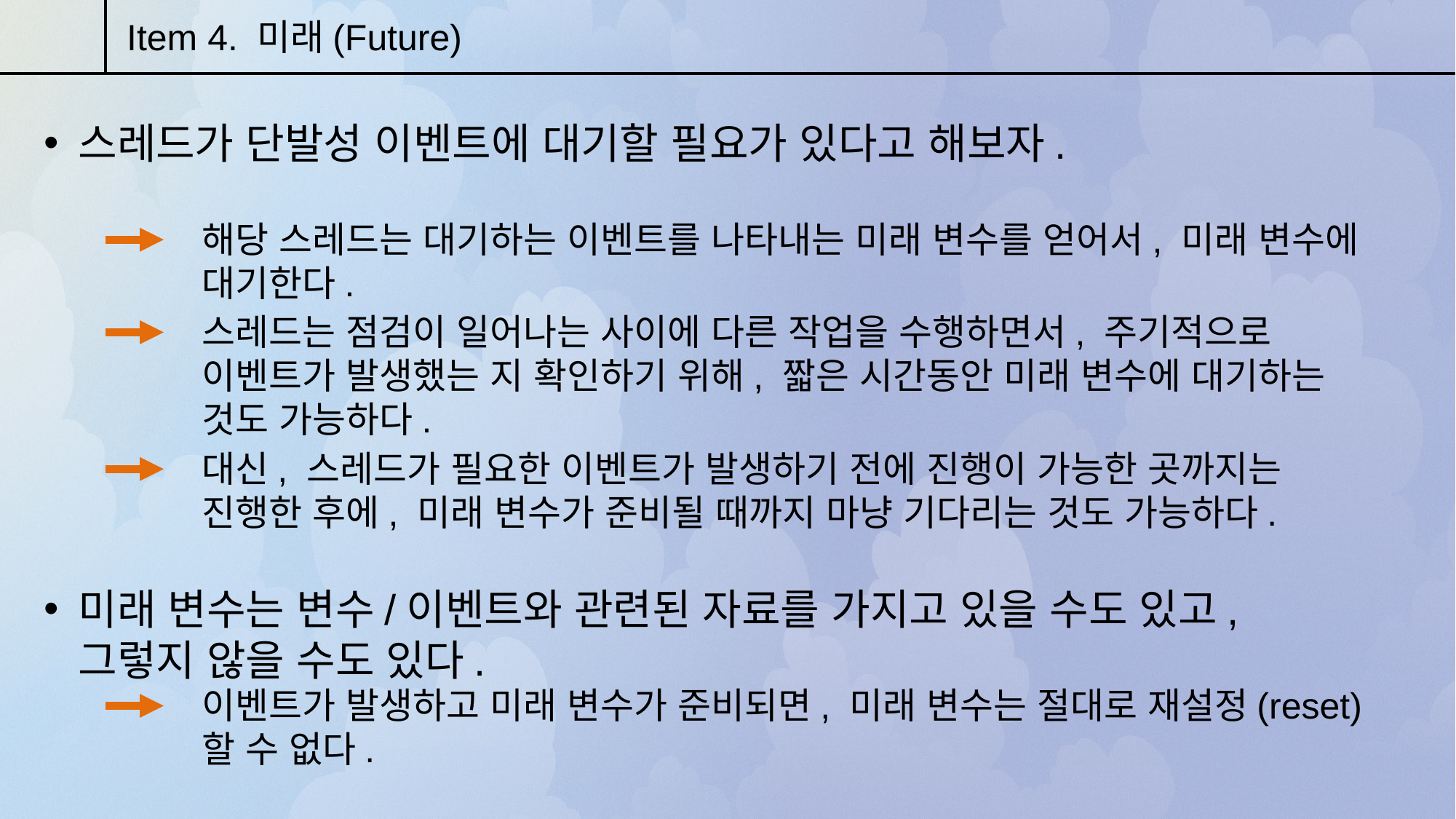

Item 4. 미래(Future)
스레드가 단발성 이벤트에 대기할 필요가 있다고 해보자.
해당 스레드는 대기하는 이벤트를 나타내는 미래 변수를 얻어서, 미래 변수에 대기한다.
스레드는 점검이 일어나는 사이에 다른 작업을 수행하면서, 주기적으로 이벤트가 발생했는 지 확인하기 위해, 짧은 시간동안 미래 변수에 대기하는 것도 가능하다.
대신, 스레드가 필요한 이벤트가 발생하기 전에 진행이 가능한 곳까지는 진행한 후에, 미래 변수가 준비될 때까지 마냥 기다리는 것도 가능하다.
미래 변수는 변수/이벤트와 관련된 자료를 가지고 있을 수도 있고, 그렇지 않을 수도 있다.
이벤트가 발생하고 미래 변수가 준비되면, 미래 변수는 절대로 재설정(reset)할 수 없다.